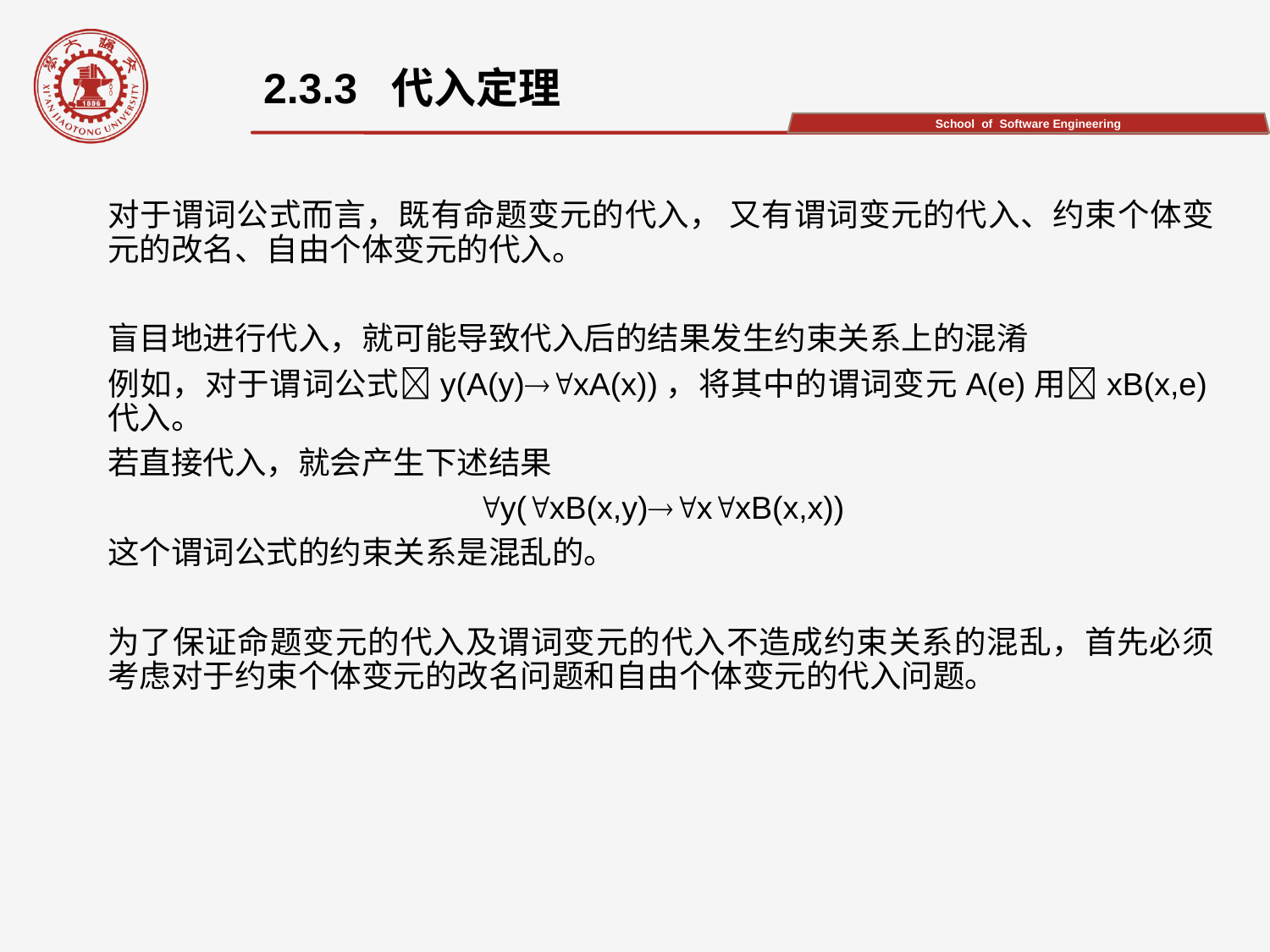

2.3.3  代入定理

对于谓词公式而言，既有命题变元的代入， 又有谓词变元的代入、约束个体变元的改名、自由个体变元的代入。

盲目地进行代入，就可能导致代入后的结果发生约束关系上的混淆
例如，对于谓词公式∀y(A(y)→∀xA(x))，将其中的谓词变元A(e)用∀xB(x,e)代入。
若直接代入，就会产生下述结果
∀y(∀xB(x,y)→∀x∀xB(x,x))
这个谓词公式的约束关系是混乱的。

为了保证命题变元的代入及谓词变元的代入不造成约束关系的混乱，首先必须考虑对于约束个体变元的改名问题和自由个体变元的代入问题。